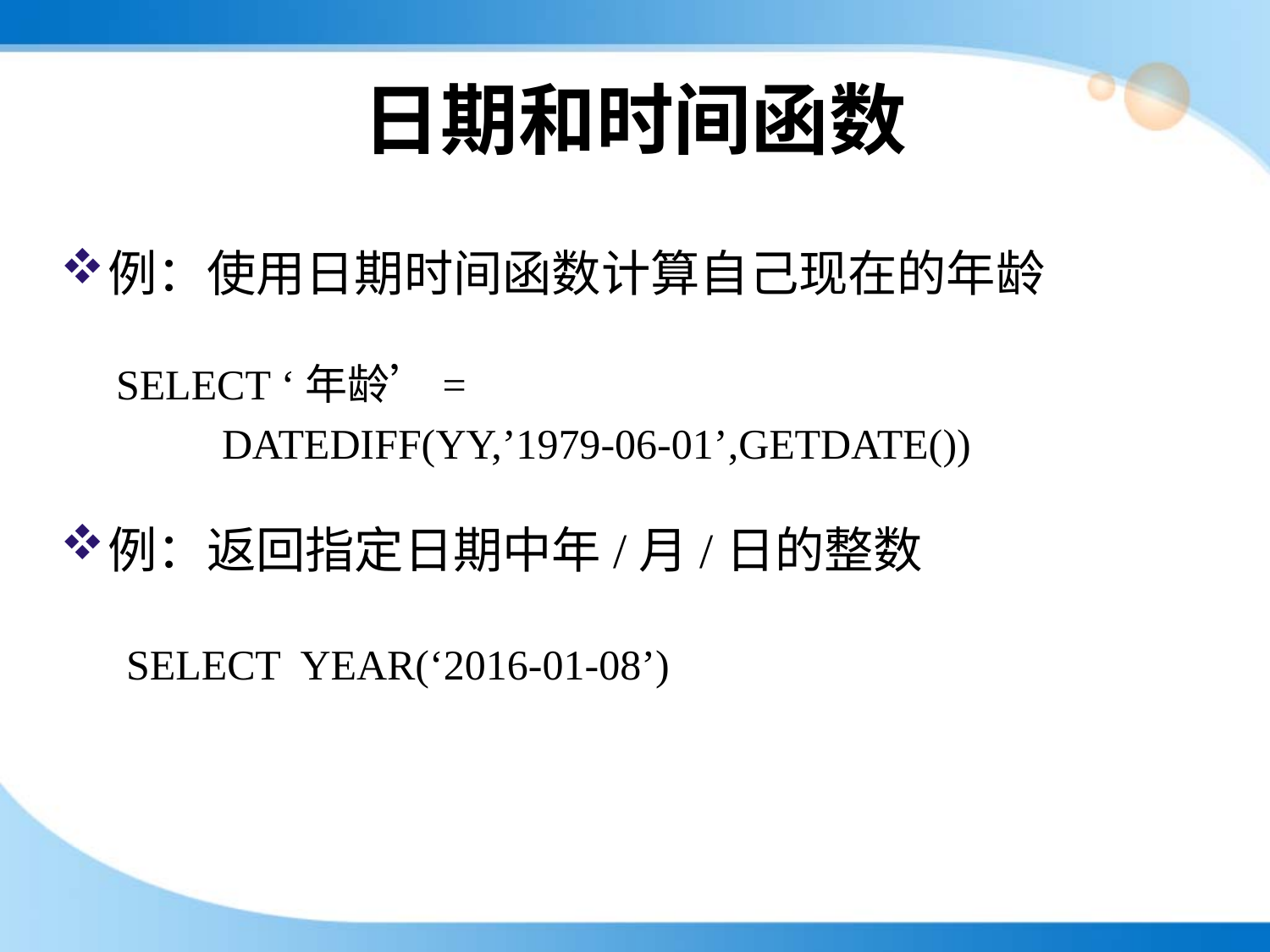

# 日期和时间函数
例：使用日期时间函数计算自己现在的年龄

例：返回指定日期中年/月/日的整数

SELECT ‘年龄’=
          DATEDIFF(YY,’1979-06-01’,GETDATE())
SELECT  YEAR(‘2016-01-08’)